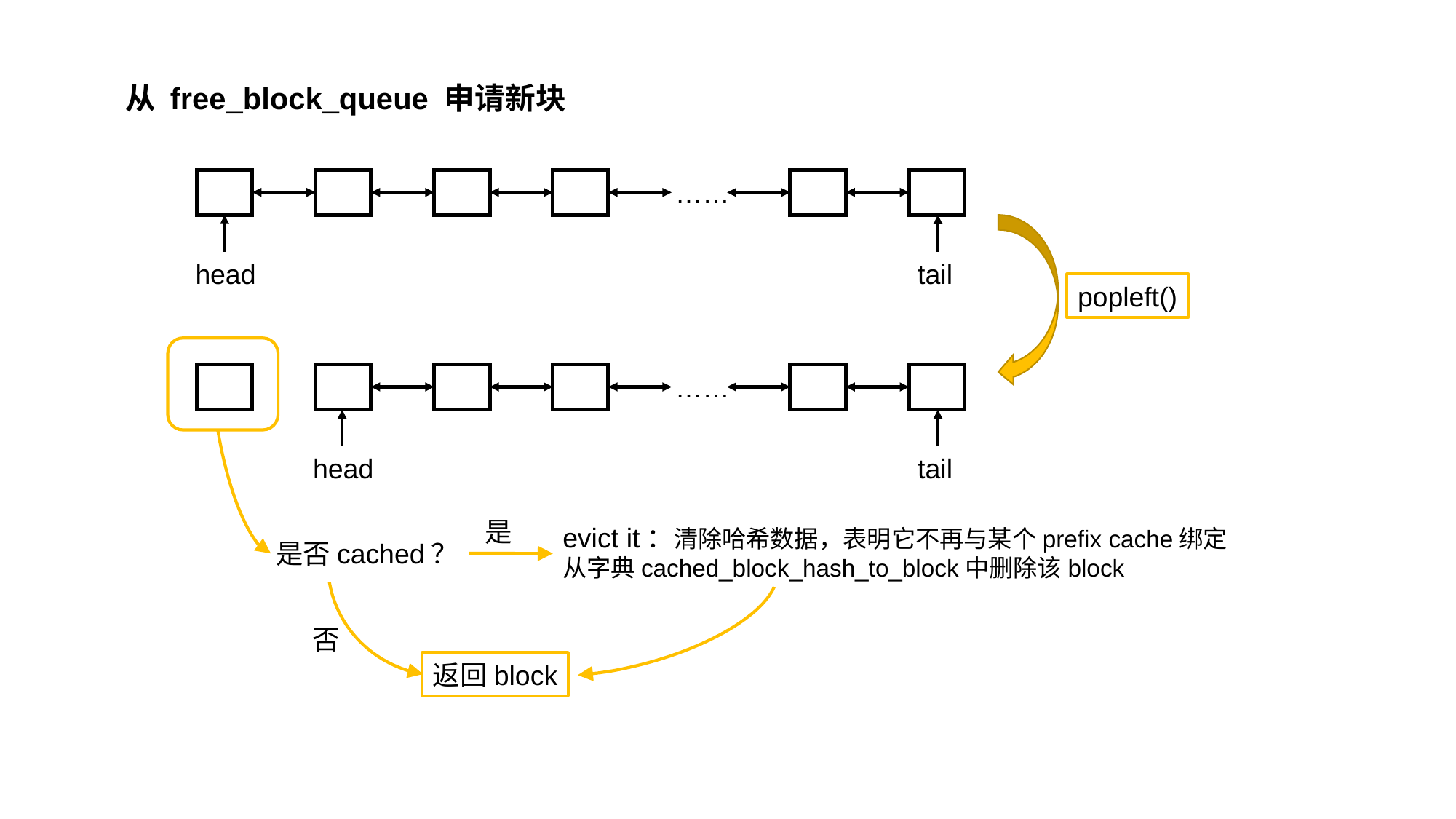

从 free_block_queue 申请新块

……

head
tail
popleft()

……

head
tail

是
evict it：清除哈希数据，表明它不再与某个prefix cache绑定
从字典cached_block_hash_to_block中删除该block
是否cached？
否
返回block